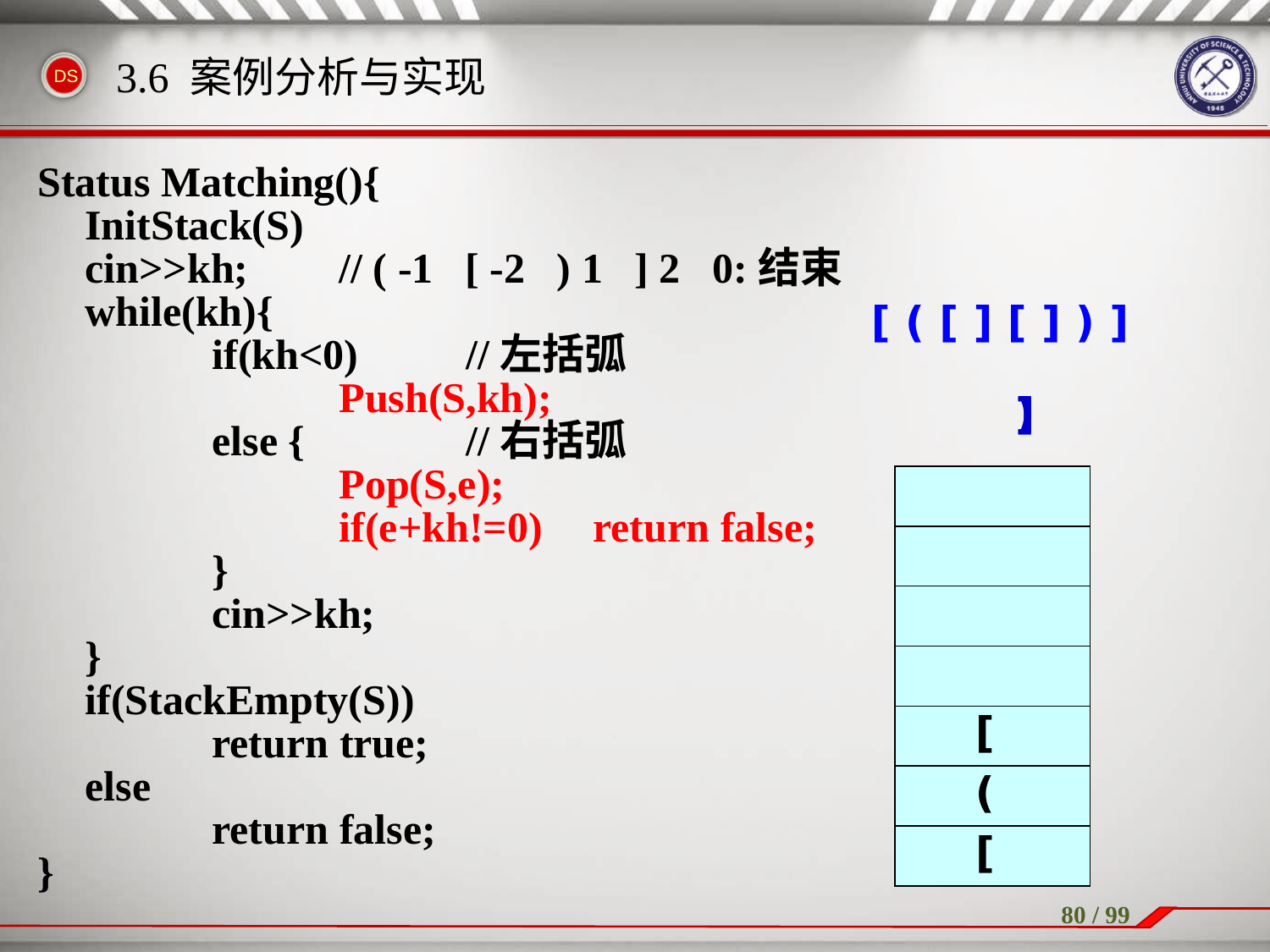

# 3.6 案例分析与实现
Status Matching(){
	InitStack(S)
	cin>>kh;	// ( -1   [ -2   ) 1   ] 2   0:结束
	while(kh){
		if(kh<0)	//左括弧
			Push(S,kh);
		else {		//右括弧
			Pop(S,e);
			if(e+kh!=0)	return false;
		}
		cin>>kh;
	}
	if(StackEmpty(S))
		return true;
	else
		return false;
}
[ ( [ ] [ ] ) ]
)
]
]

[
(
[